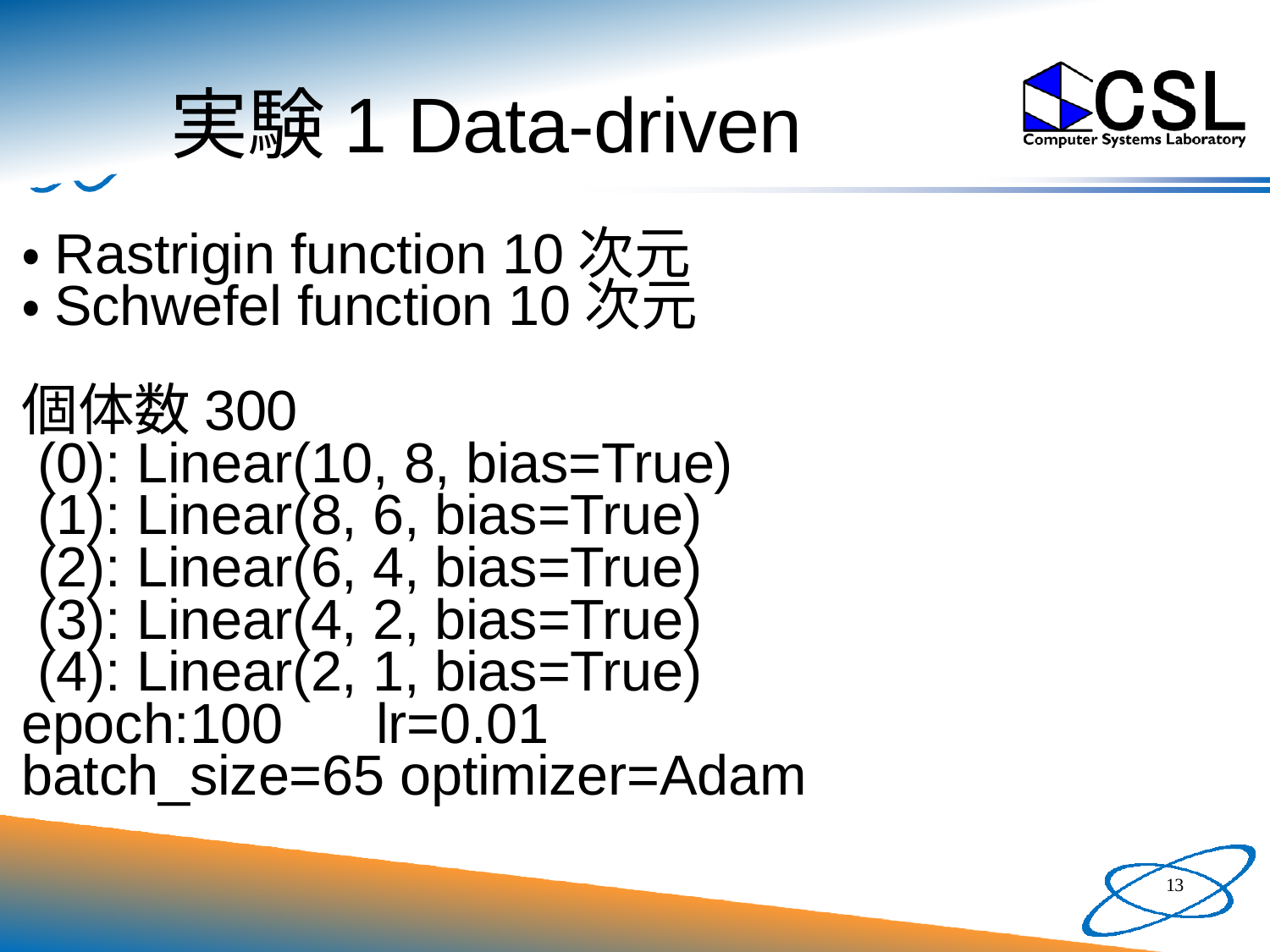

# 実験1 Data-driven
・Rastrigin function 10次元
・Schwefel function 10次元

個体数300
 (0): Linear(10, 8, bias=True)
 (1): Linear(8, 6, bias=True)
 (2): Linear(6, 4, bias=True)
 (3): Linear(4, 2, bias=True)
 (4): Linear(2, 1, bias=True)
epoch:100      lr=0.01
batch_size=65 optimizer=Adam

13